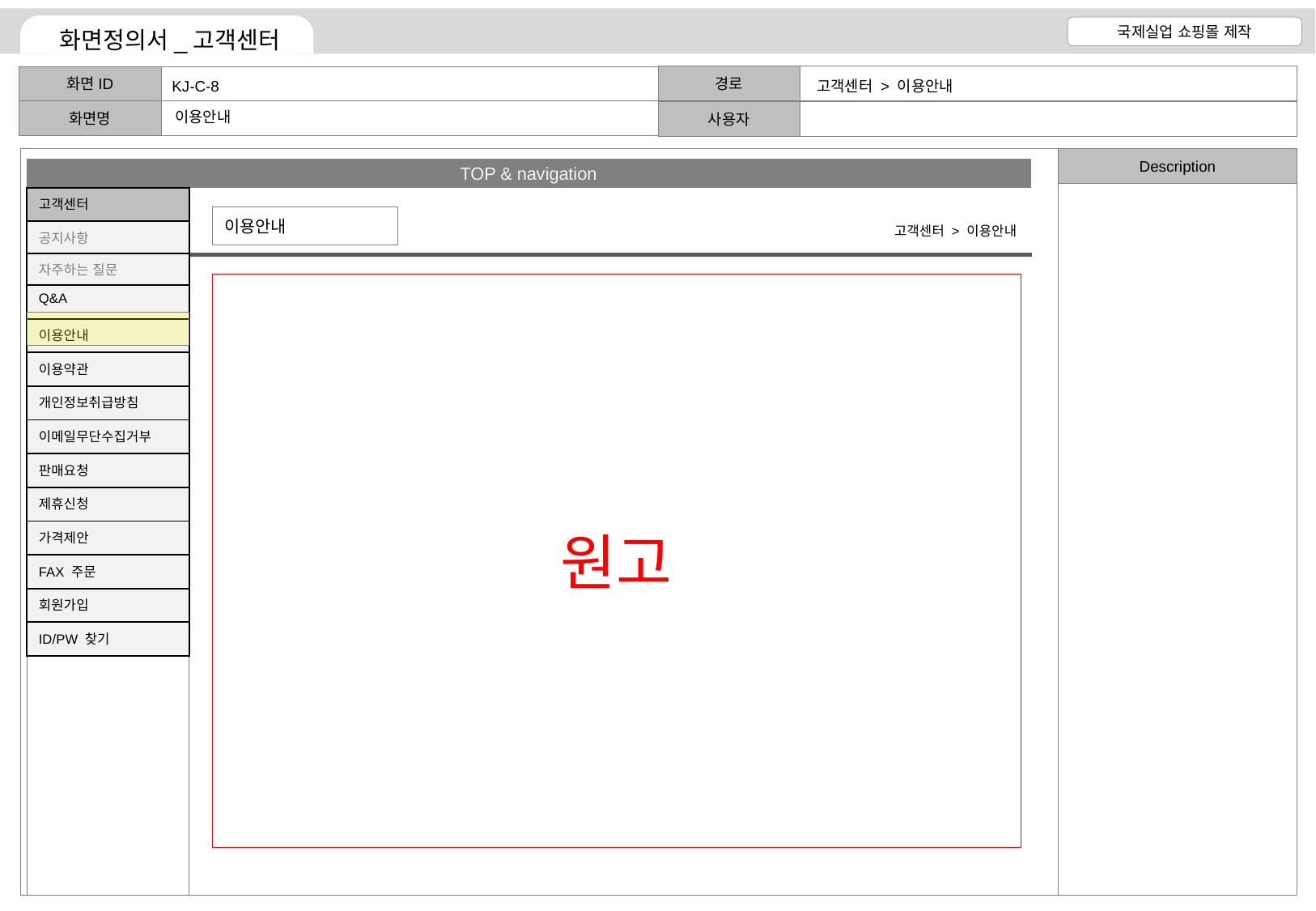

KJ-C-8
고객센터 > 이용안내
이용안내

이용안내
고객센터 > 이용안내
원고